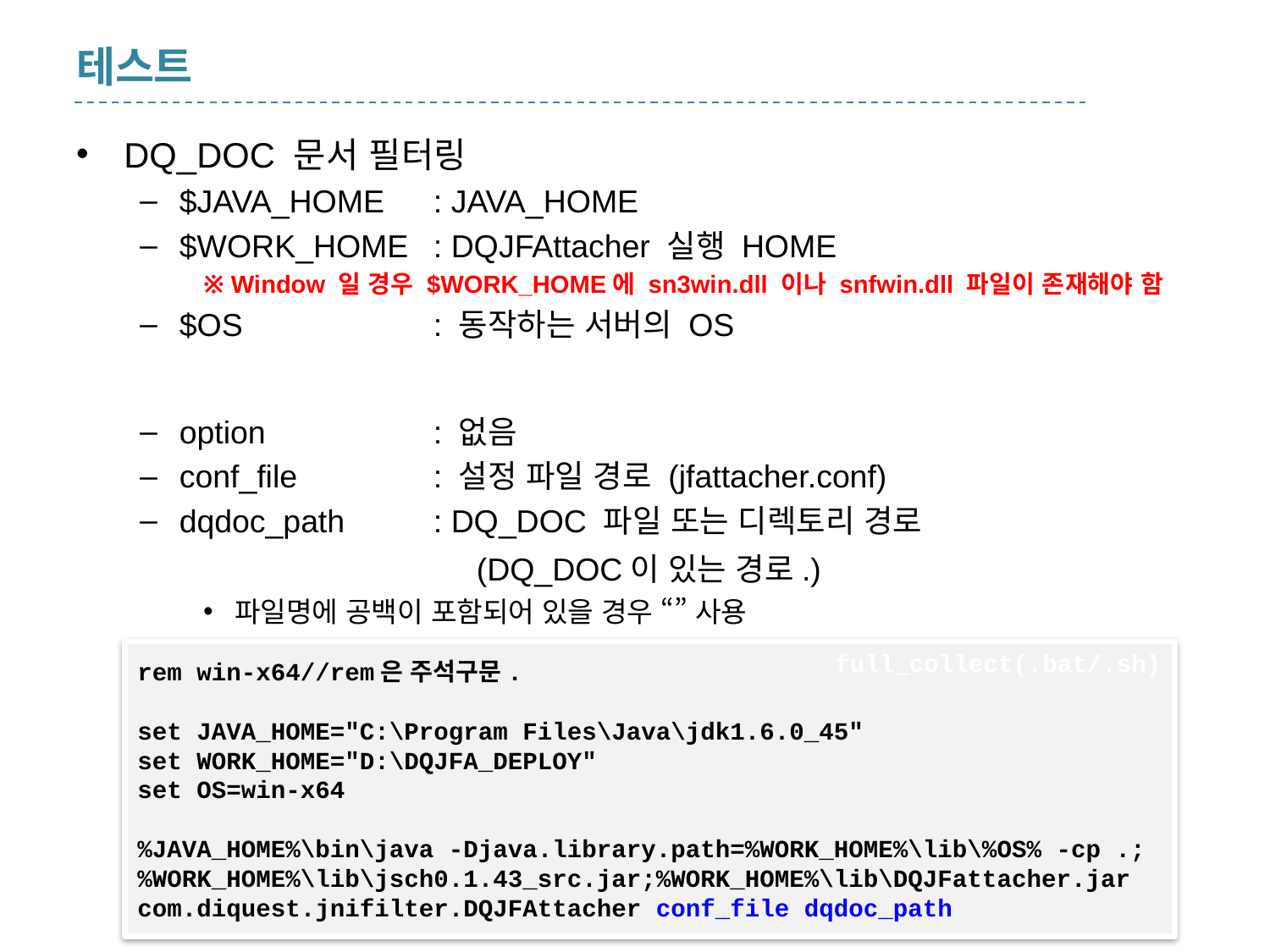

# 테스트
DQ_DOC 문서 필터링
$JAVA_HOME	: JAVA_HOME
$WORK_HOME	: DQJFAttacher 실행 HOME
※ Window 일 경우 $WORK_HOME에 sn3win.dll 이나 snfwin.dll 파일이 존재해야 함
$OS		: 동작하는 서버의 OS

option		: 없음
conf_file		: 설정 파일 경로 (jfattacher.conf)
dqdoc_path	: DQ_DOC 파일 또는 디렉토리 경로
  (DQ_DOC이 있는 경로.)
파일명에 공백이 포함되어 있을 경우 “” 사용
rem win-x64//rem은 주석구문.

set JAVA_HOME="C:\Program Files\Java\jdk1.6.0_45"
set WORK_HOME="D:\DQJFA_DEPLOY"
set OS=win-x64

%JAVA_HOME%\bin\java -Djava.library.path=%WORK_HOME%\lib\%OS% -cp .;%WORK_HOME%\lib\jsch0.1.43_src.jar;%WORK_HOME%\lib\DQJFattacher.jar com.diquest.jnifilter.DQJFAttacher conf_file dqdoc_path
full_collect(.bat/.sh)